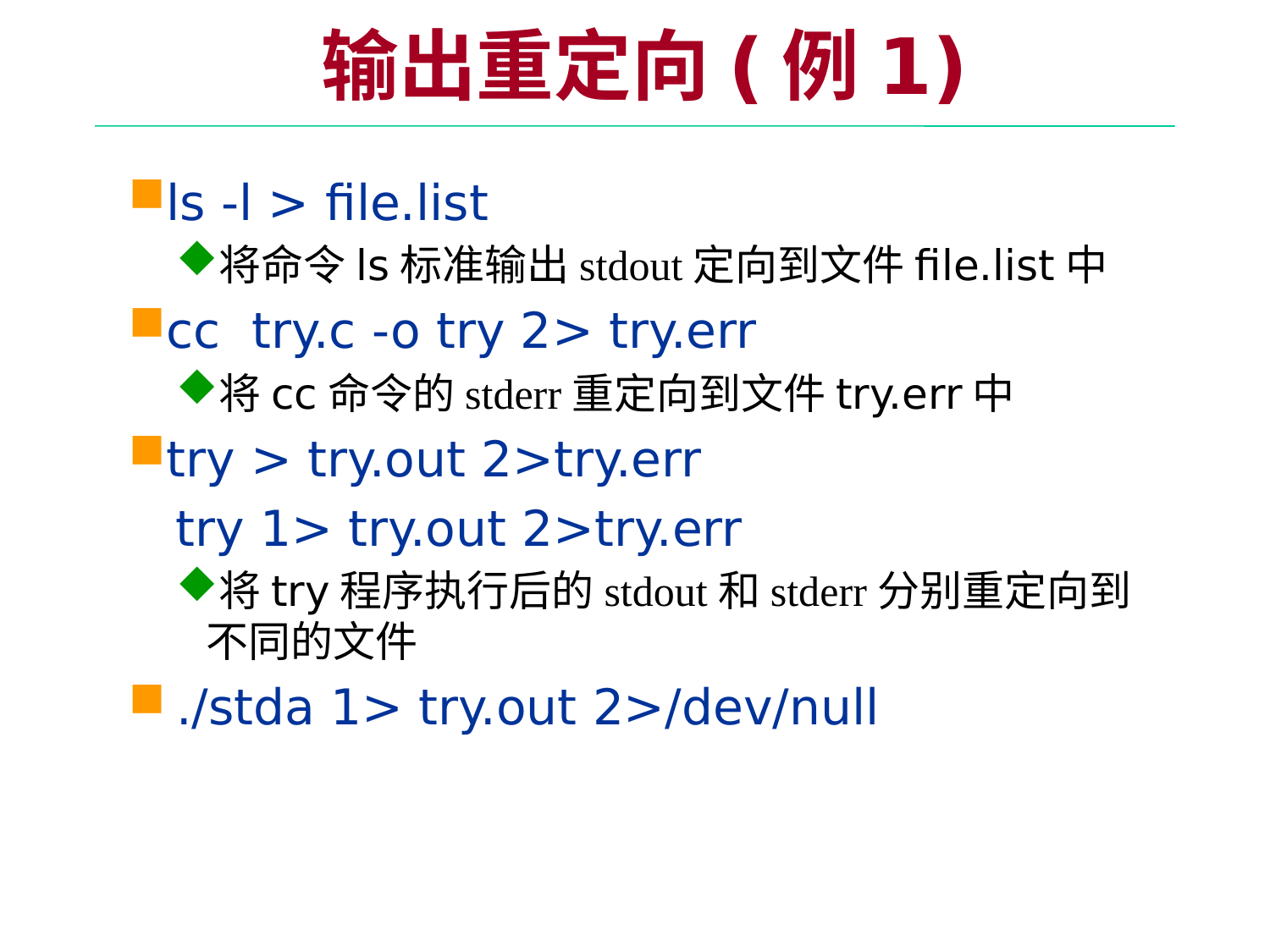

输出重定向(例1)
ls -l > file.list
将命令ls标准输出stdout定向到文件file.list中
cc  try.c -o try 2> try.err
将cc命令的stderr重定向到文件try.err中
try > try.out 2>try.err
   try 1> try.out 2>try.err
将try程序执行后的stdout和stderr分别重定向到不同的文件
./stda 1> try.out 2>/dev/null